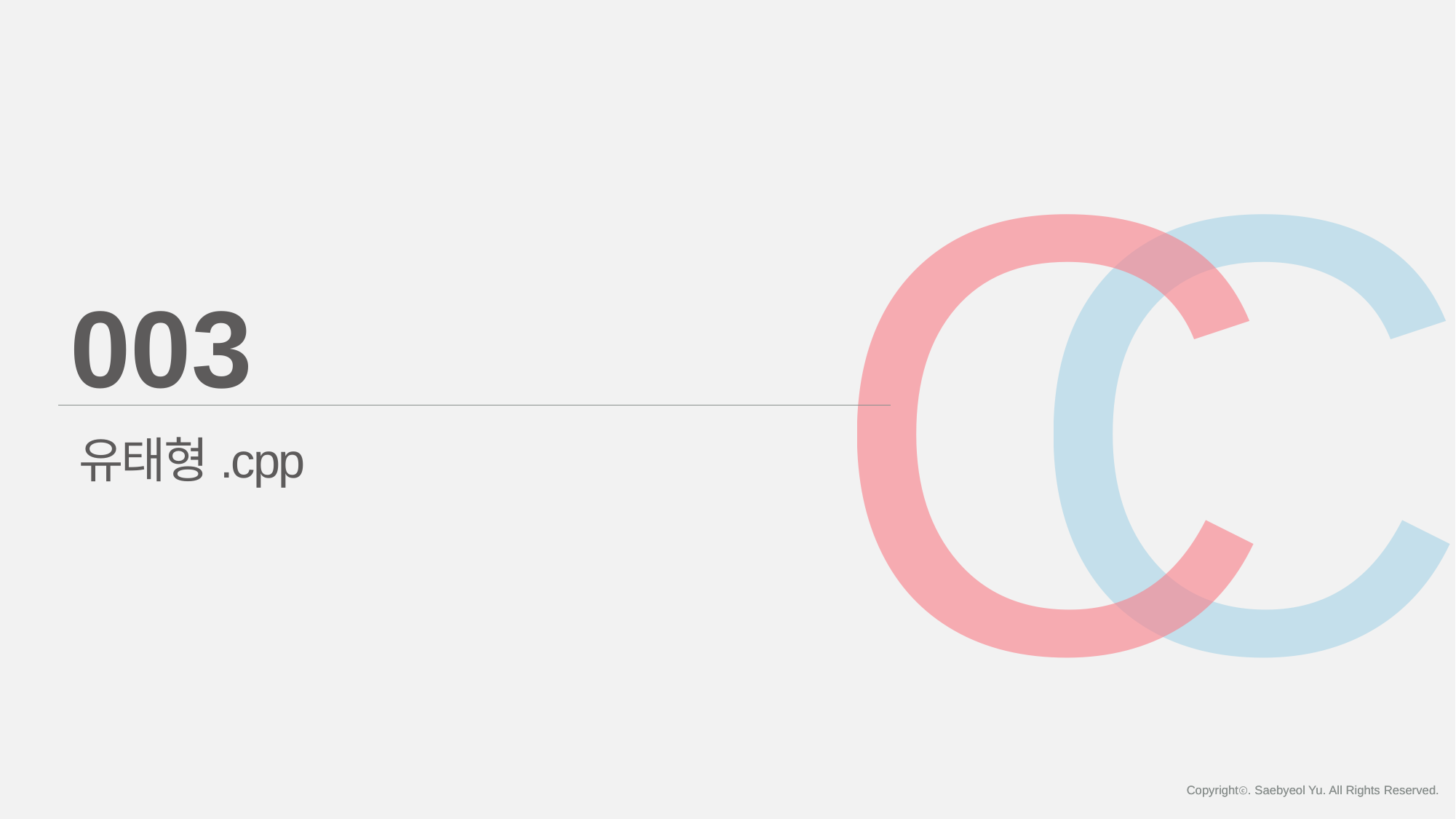

C
C
003
유태형.cpp
Copyrightⓒ. Saebyeol Yu. All Rights Reserved.